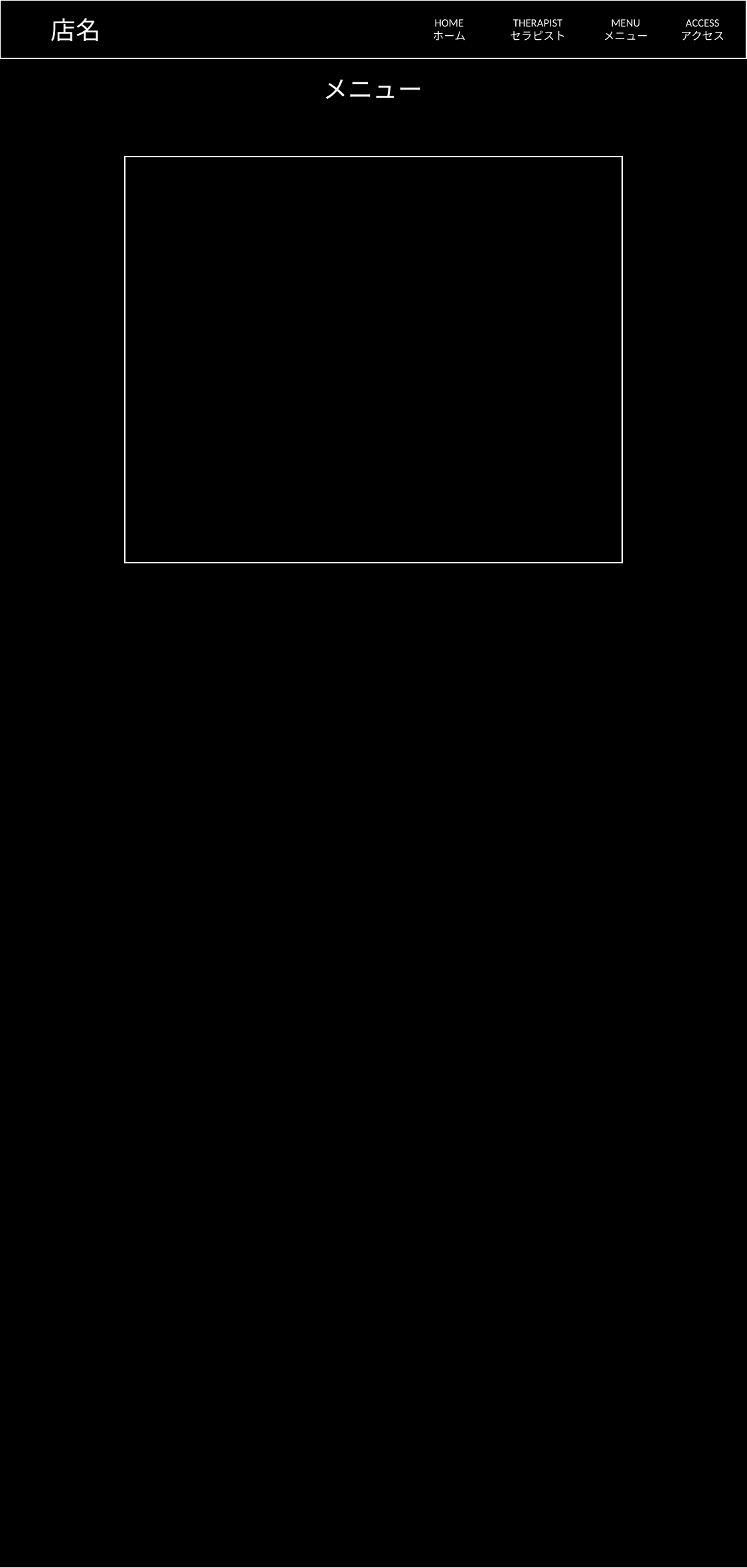

店名
HOME
ホーム
THERAPIST
セラピスト
ACCESS
アクセス
MENU
メニュー
メニュー